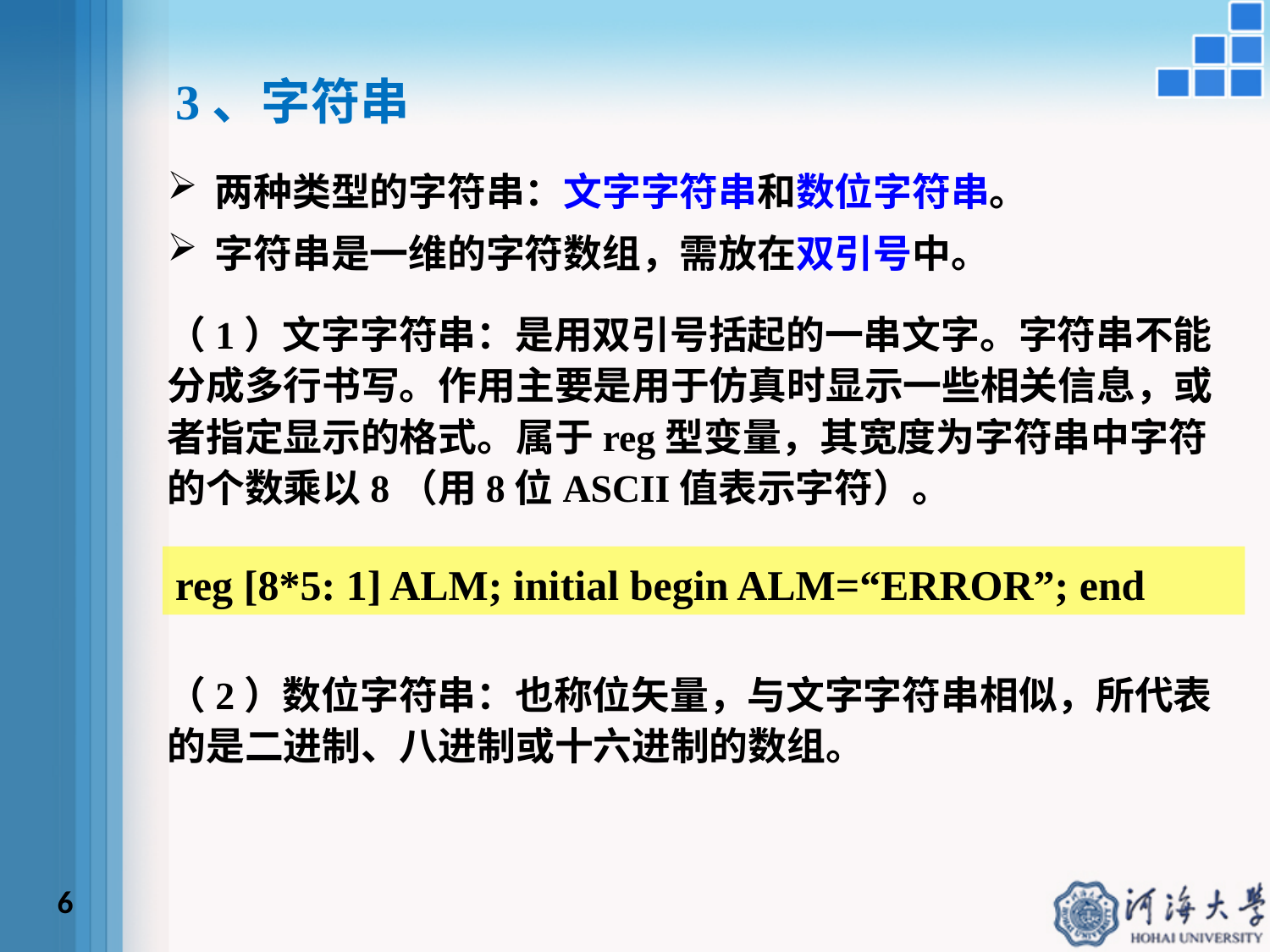

3、字符串
两种类型的字符串：文字字符串和数位字符串。
字符串是一维的字符数组，需放在双引号中。
（1）文字字符串：是用双引号括起的一串文字。字符串不能分成多行书写。作用主要是用于仿真时显示一些相关信息，或者指定显示的格式。属于reg型变量，其宽度为字符串中字符的个数乘以8（用8位ASCII值表示字符）。
reg [8*5: 1] ALM; initial begin ALM=“ERROR”; end
（2）数位字符串：也称位矢量，与文字字符串相似，所代表的是二进制、八进制或十六进制的数组。
6